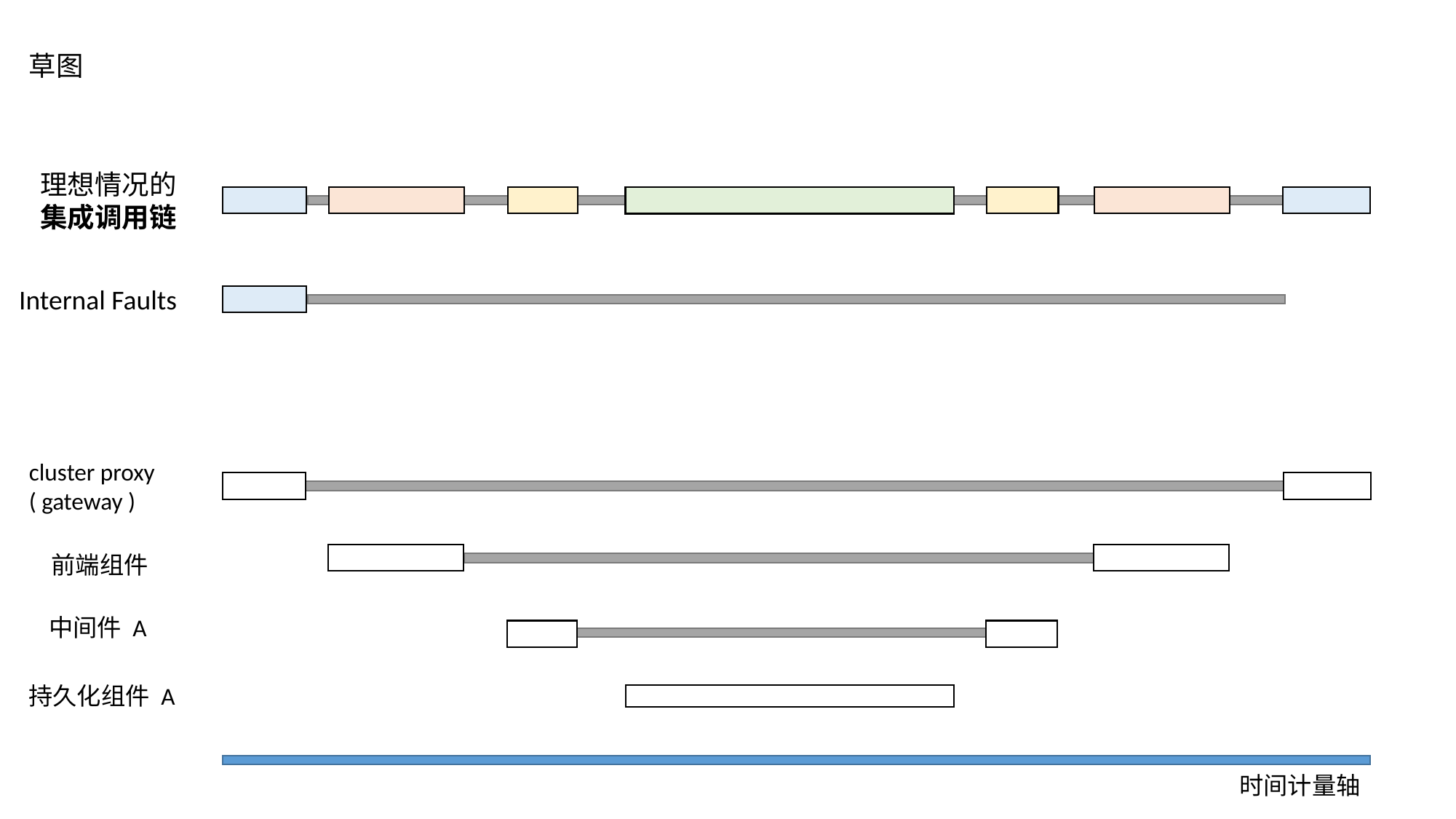

草图
理想情况的
集成调用链

Internal Faults

cluster proxy
( gateway )

前端组件

中间件 A

持久化组件 A

时间计量轴